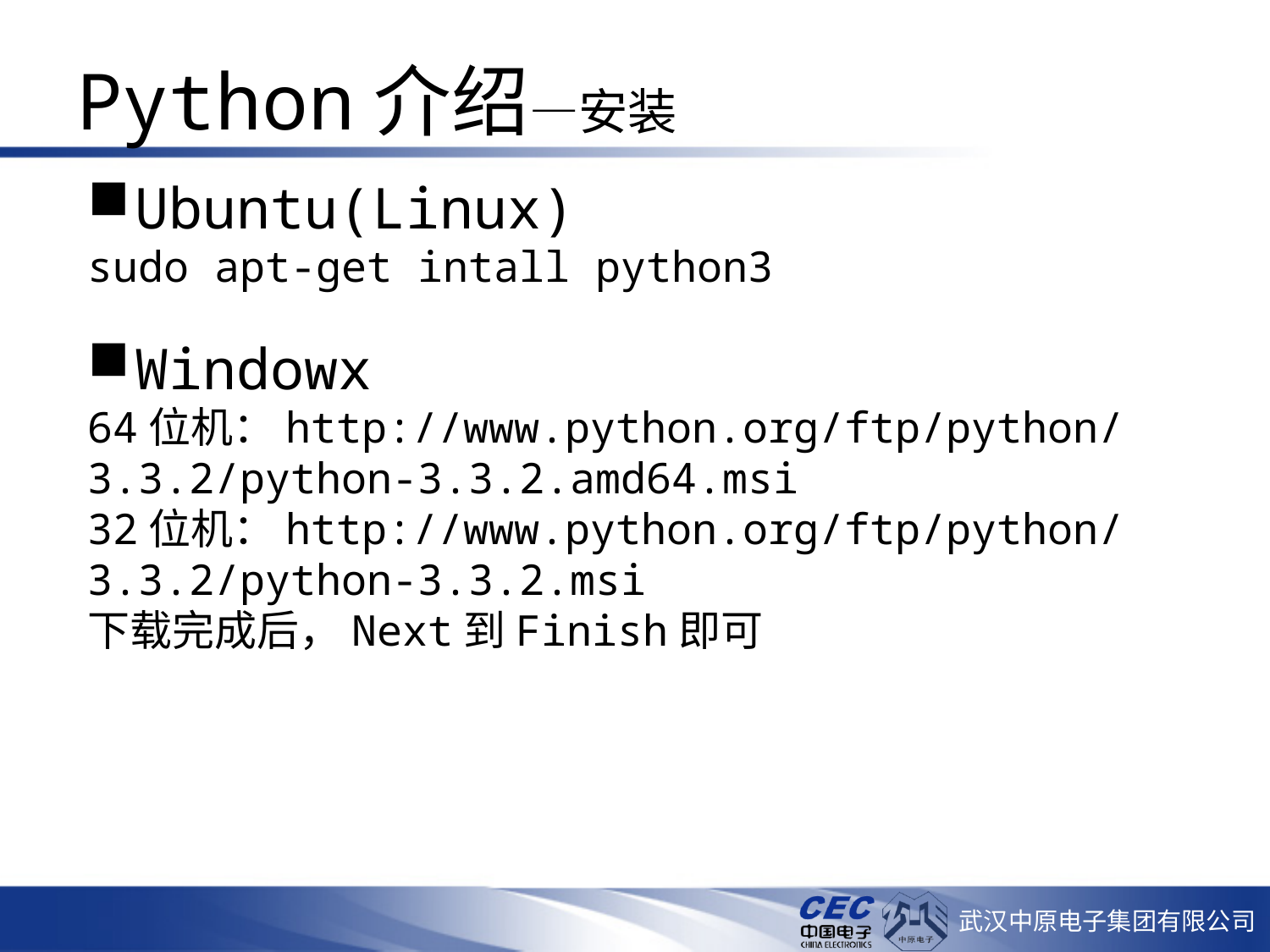

# Python介绍—安装
Ubuntu(Linux)
sudo apt-get intall python3

Windowx
64位机：http://www.python.org/ftp/python/3.3.2/python-3.3.2.amd64.msi
32位机：http://www.python.org/ftp/python/3.3.2/python-3.3.2.msi
下载完成后，Next到Finish即可